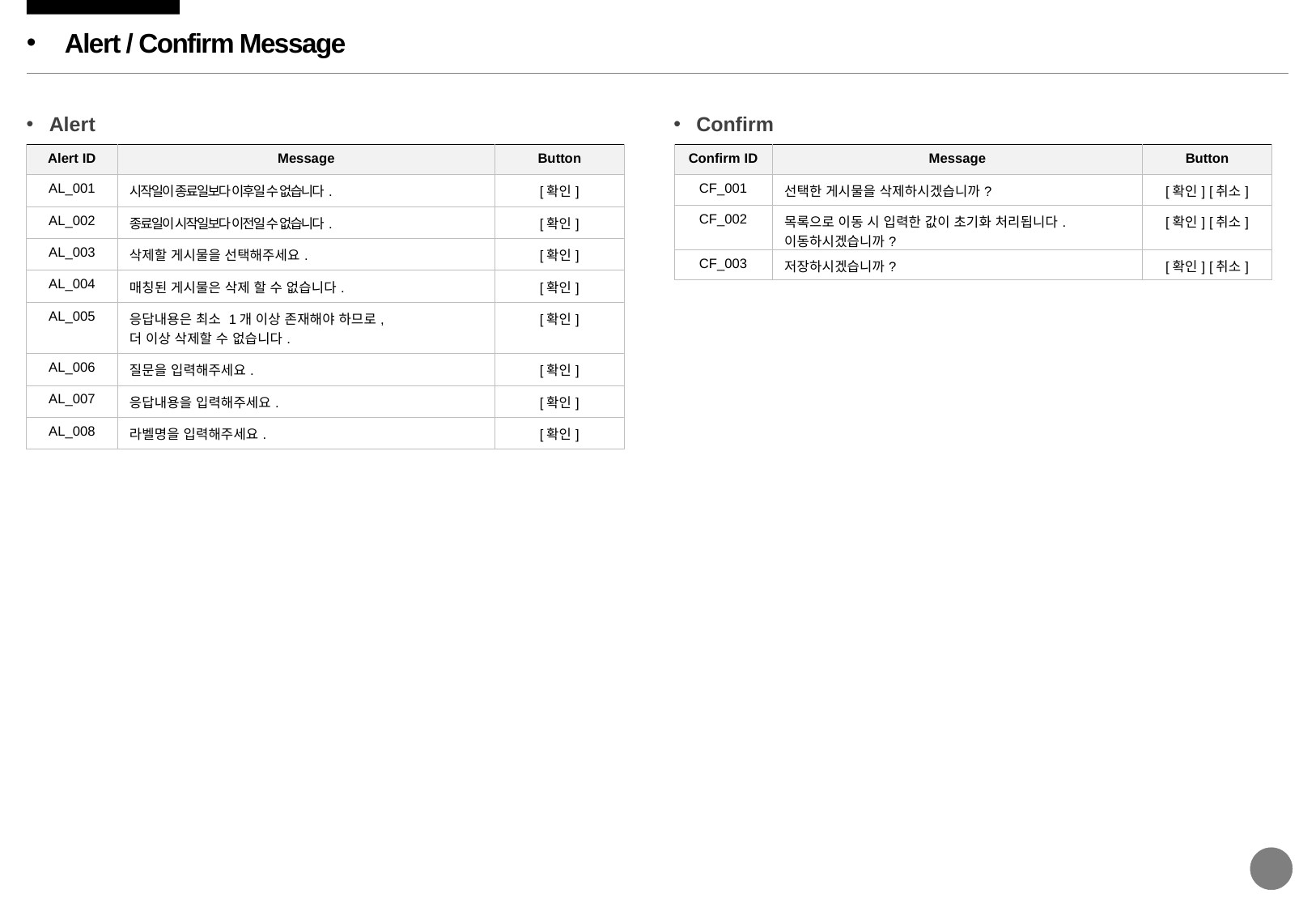

Alert / Confirm Message
Alert
Confirm
| Alert ID | Message | Button |
| --- | --- | --- |
| AL\_001 | 시작일이 종료일보다 이후일 수 없습니다. | [확인] |
| AL\_002 | 종료일이 시작일보다 이전일 수 없습니다. | [확인] |
| AL\_003 | 삭제할 게시물을 선택해주세요. | [확인] |
| AL\_004 | 매칭된 게시물은 삭제 할 수 없습니다. | [확인] |
| AL\_005 | 응답내용은 최소 1개 이상 존재해야 하므로, 더 이상 삭제할 수 없습니다. | [확인] |
| AL\_006 | 질문을 입력해주세요. | [확인] |
| AL\_007 | 응답내용을 입력해주세요. | [확인] |
| AL\_008 | 라벨명을 입력해주세요. | [확인] |
| Confirm ID | Message | Button |
| --- | --- | --- |
| CF\_001 | 선택한 게시물을 삭제하시겠습니까? | [확인] [취소] |
| CF\_002 | 목록으로 이동 시 입력한 값이 초기화 처리됩니다. 이동하시겠습니까? | [확인] [취소] |
| CF\_003 | 저장하시겠습니까? | [확인] [취소] |
54